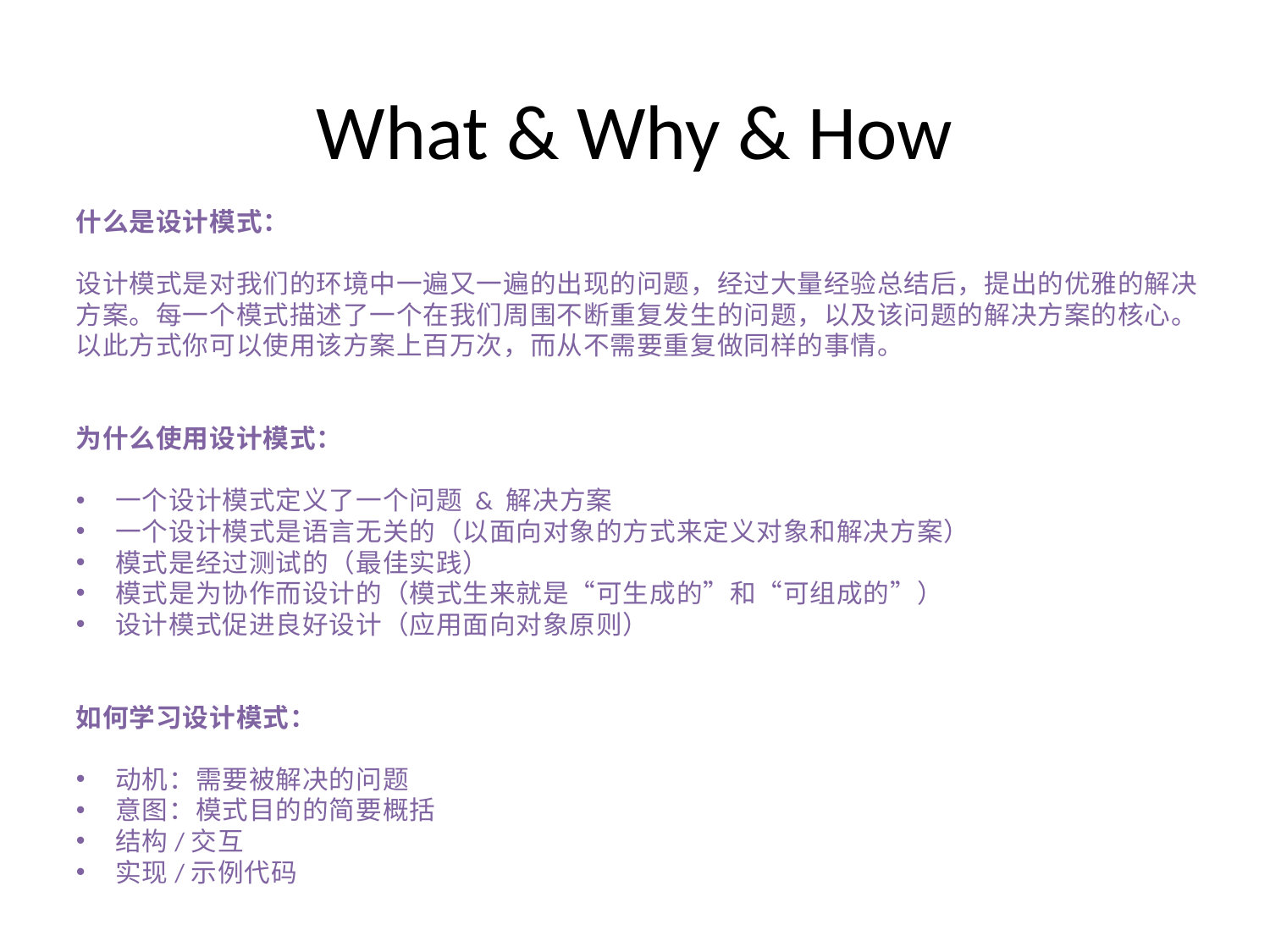

# What & Why & How
什么是设计模式：

设计模式是对我们的环境中一遍又一遍的出现的问题，经过大量经验总结后，提出的优雅的解决方案。每一个模式描述了一个在我们周围不断重复发生的问题，以及该问题的解决方案的核心。以此方式你可以使用该方案上百万次，而从不需要重复做同样的事情。

为什么使用设计模式：

一个设计模式定义了一个问题 & 解决方案
一个设计模式是语言无关的（以面向对象的方式来定义对象和解决方案）
模式是经过测试的（最佳实践）
模式是为协作而设计的（模式生来就是“可生成的”和“可组成的”）
设计模式促进良好设计（应用面向对象原则）

如何学习设计模式：

动机：需要被解决的问题
意图：模式目的的简要概括
结构/交互
实现/示例代码